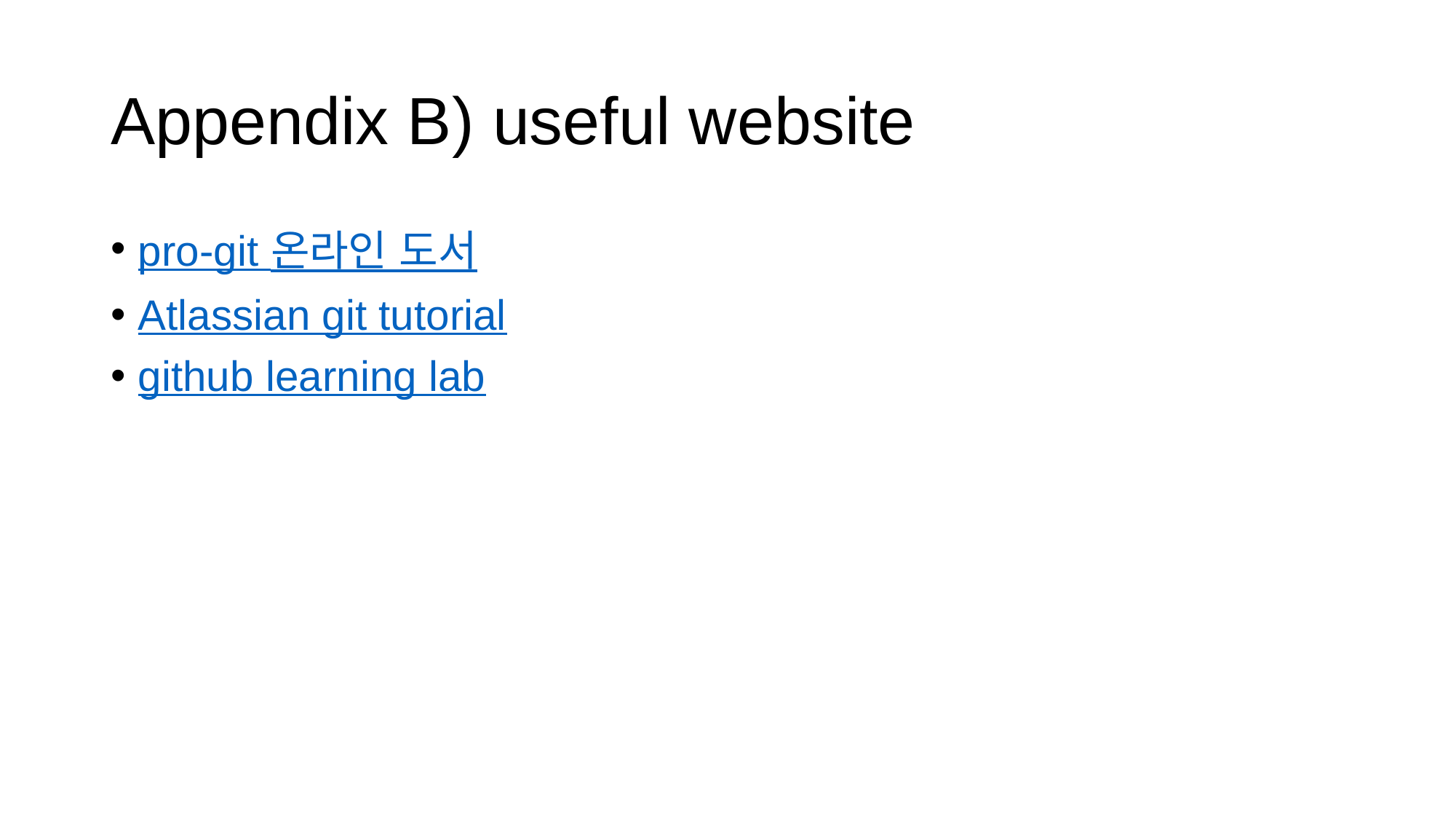

# Appendix B) useful website
pro-git 온라인 도서
Atlassian git tutorial
github learning lab